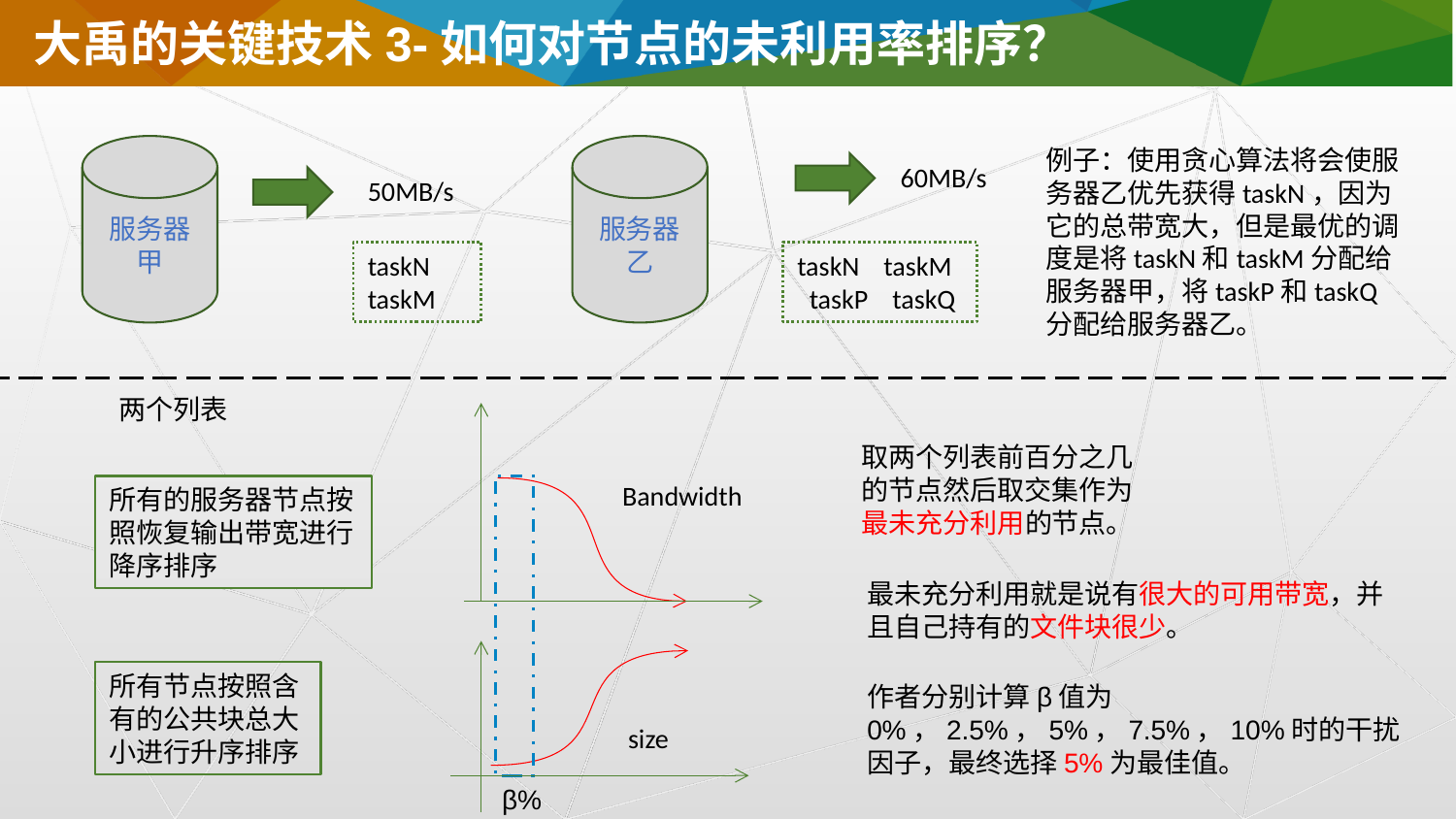

大禹的关键技术3-如何对节点的未利用率排序？

服务器 甲
服务器 乙
例子：使用贪心算法将会使服务器乙优先获得taskN，因为它的总带宽大，但是最优的调度是将taskN和taskM分配给服务器甲，将taskP和taskQ分配给服务器乙。

60MB/s

50MB/s
taskN    taskM
taskN    taskM    taskP    taskQ
两个列表
取两个列表前百分之几的节点然后取交集作为最未充分利用的节点。
Bandwidth
所有的服务器节点按照恢复输出带宽进行降序排序

最未充分利用就是说有很大的可用带宽，并且自己持有的文件块很少。
所有节点按照含有的公共块总大小进行升序排序
作者分别计算β值为0%，2.5%，5%，7.5%，10%时的干扰因子，最终选择5%为最佳值。
size
β%